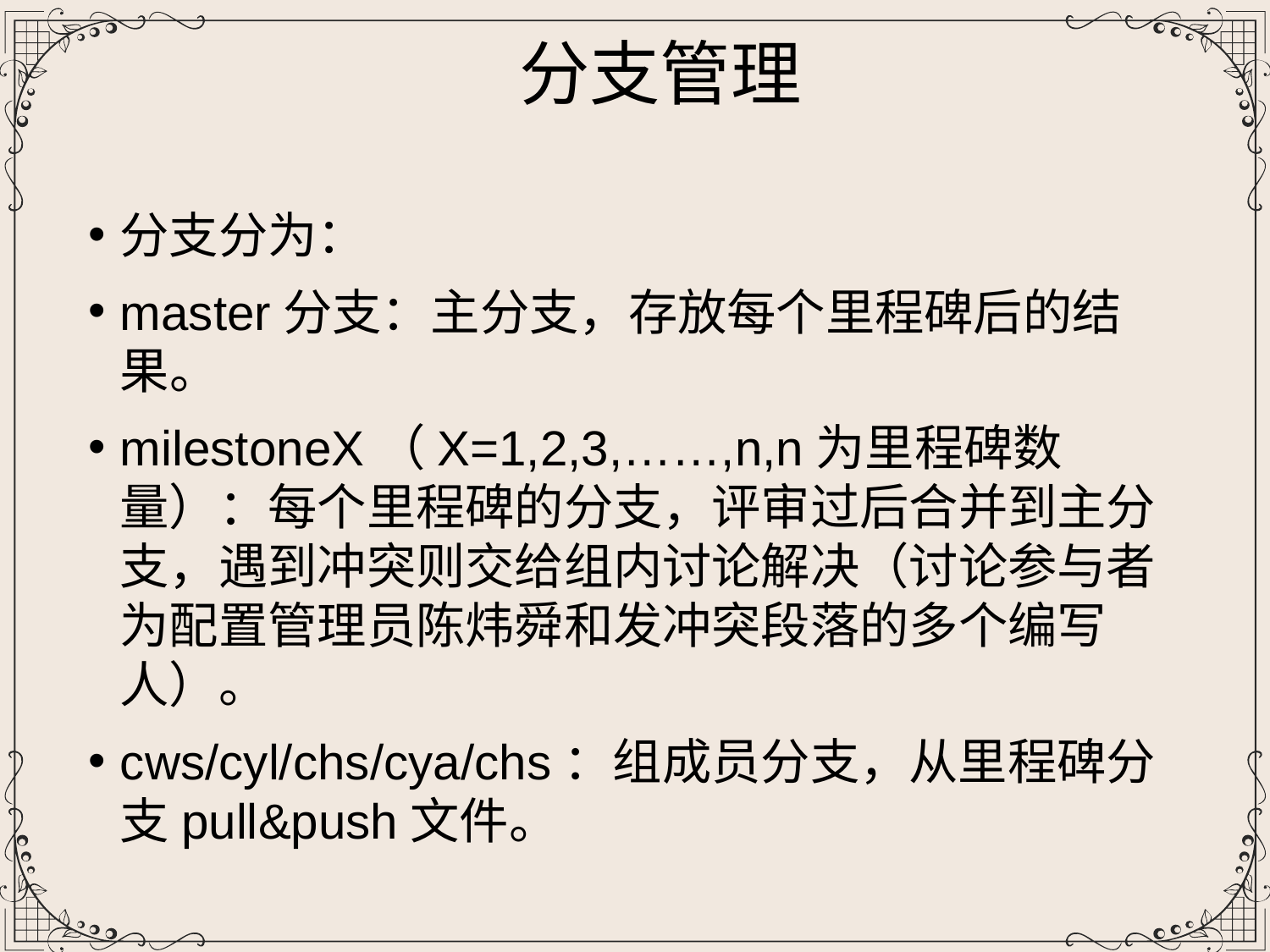

分支管理
分支分为：
master分支：主分支，存放每个里程碑后的结果。
milestoneX（X=1,2,3,……,n,n为里程碑数量）：每个里程碑的分支，评审过后合并到主分支，遇到冲突则交给组内讨论解决（讨论参与者为配置管理员陈炜舜和发冲突段落的多个编写人）。
cws/cyl/chs/cya/chs：组成员分支，从里程碑分支pull&push文件。